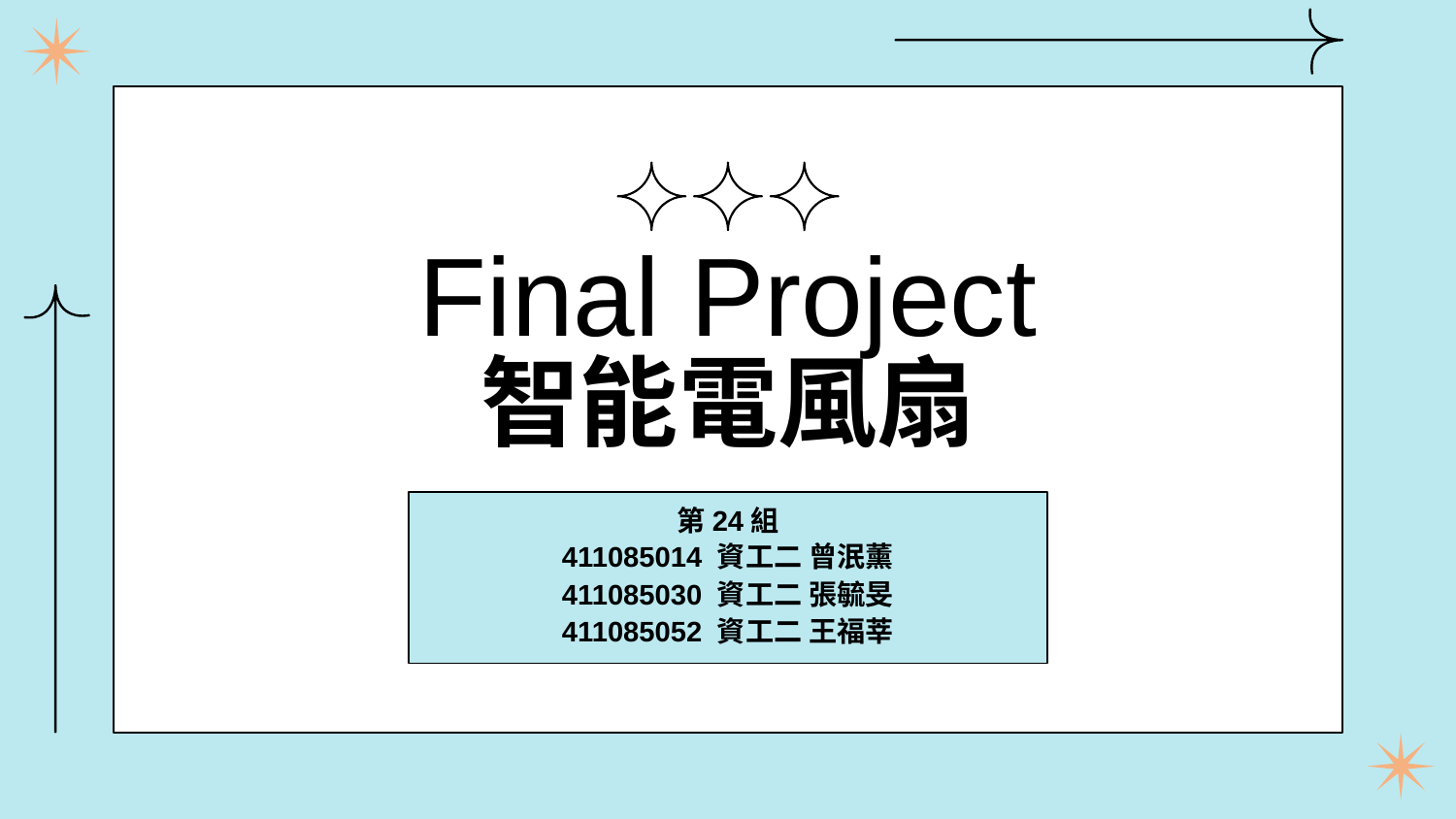

# Final Project
智能電風扇

第24組
411085014 資工二 曾泯薰
411085030 資工二 張毓旻
411085052 資工二 王福莘